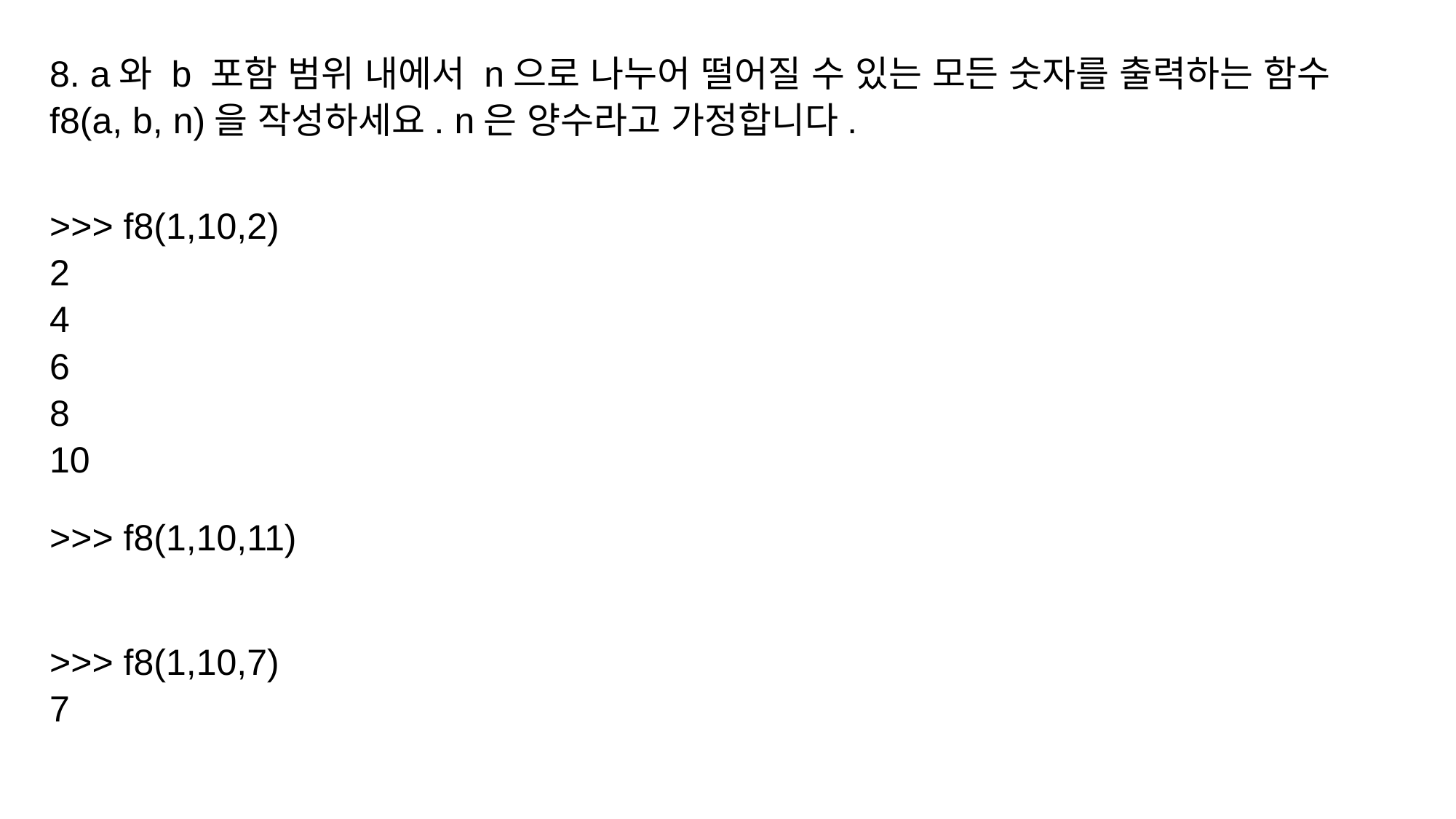

8. a와 b 포함 범위 내에서 n으로 나누어 떨어질 수 있는 모든 숫자를 출력하는 함수 f8(a, b, n)을 작성하세요. n은 양수라고 가정합니다.

>>> f8(1,10,2)
2
4
6
8
10

>>> f8(1,10,11)

>>> f8(1,10,7)
7